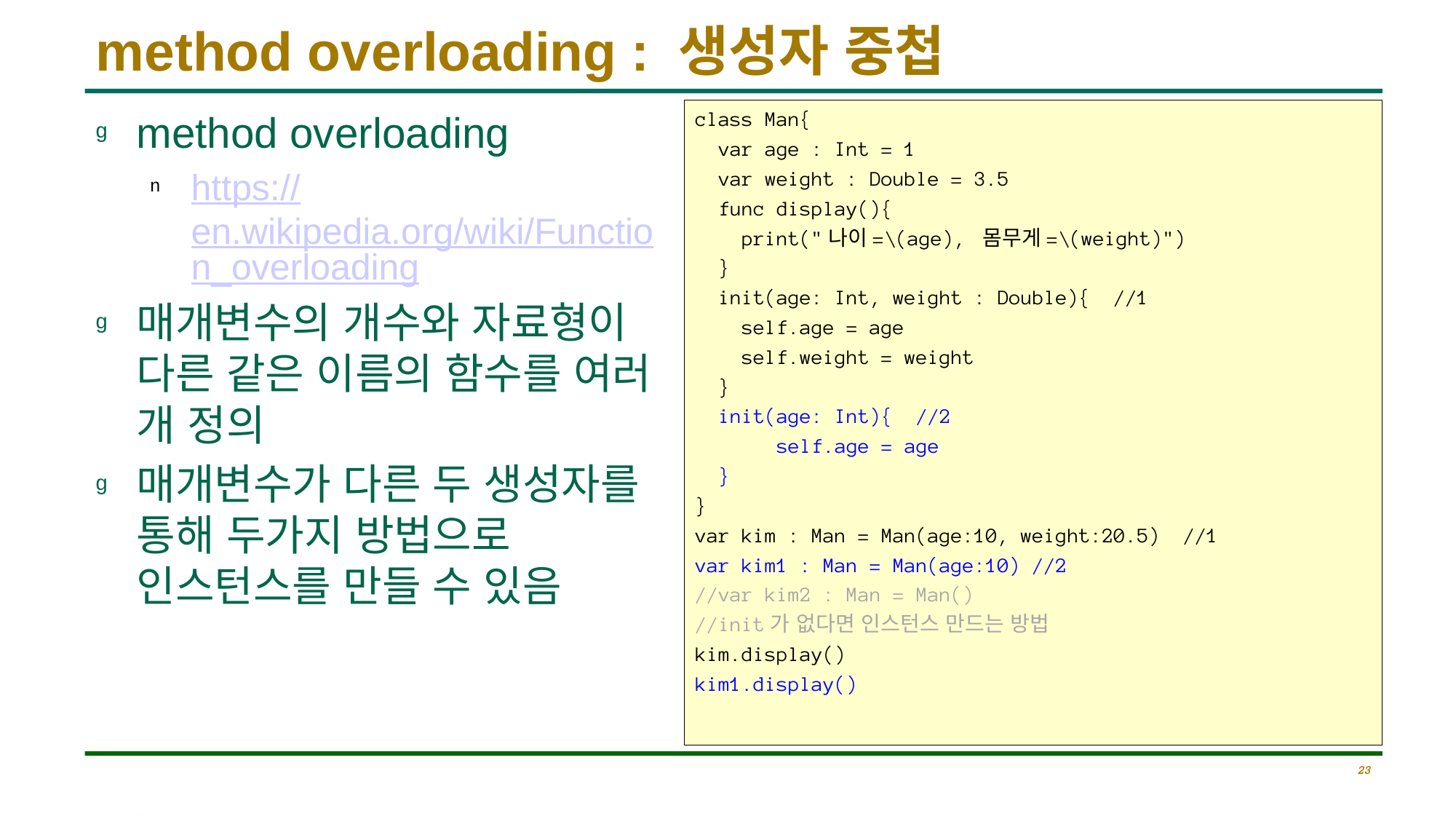

# method overloading : 생성자 중첩
class Man{
  var age : Int = 1
  var weight : Double = 3.5
  func display(){
    print("나이=\(age), 몸무게=\(weight)")
  }
  init(age: Int, weight : Double){  //1
    self.age = age
    self.weight = weight
  }
  init(age: Int){  //2
       self.age = age
  }
}
var kim : Man = Man(age:10, weight:20.5)  //1
var kim1 : Man = Man(age:10) //2
//var kim2 : Man = Man()
//init가 없다면 인스턴스 만드는 방법
kim.display()
kim1.display()
method overloading
https://en.wikipedia.org/wiki/Function_overloading
매개변수의 개수와 자료형이 다른 같은 이름의 함수를 여러 개 정의
매개변수가 다른 두 생성자를 통해 두가지 방법으로 인스턴스를 만들 수 있음